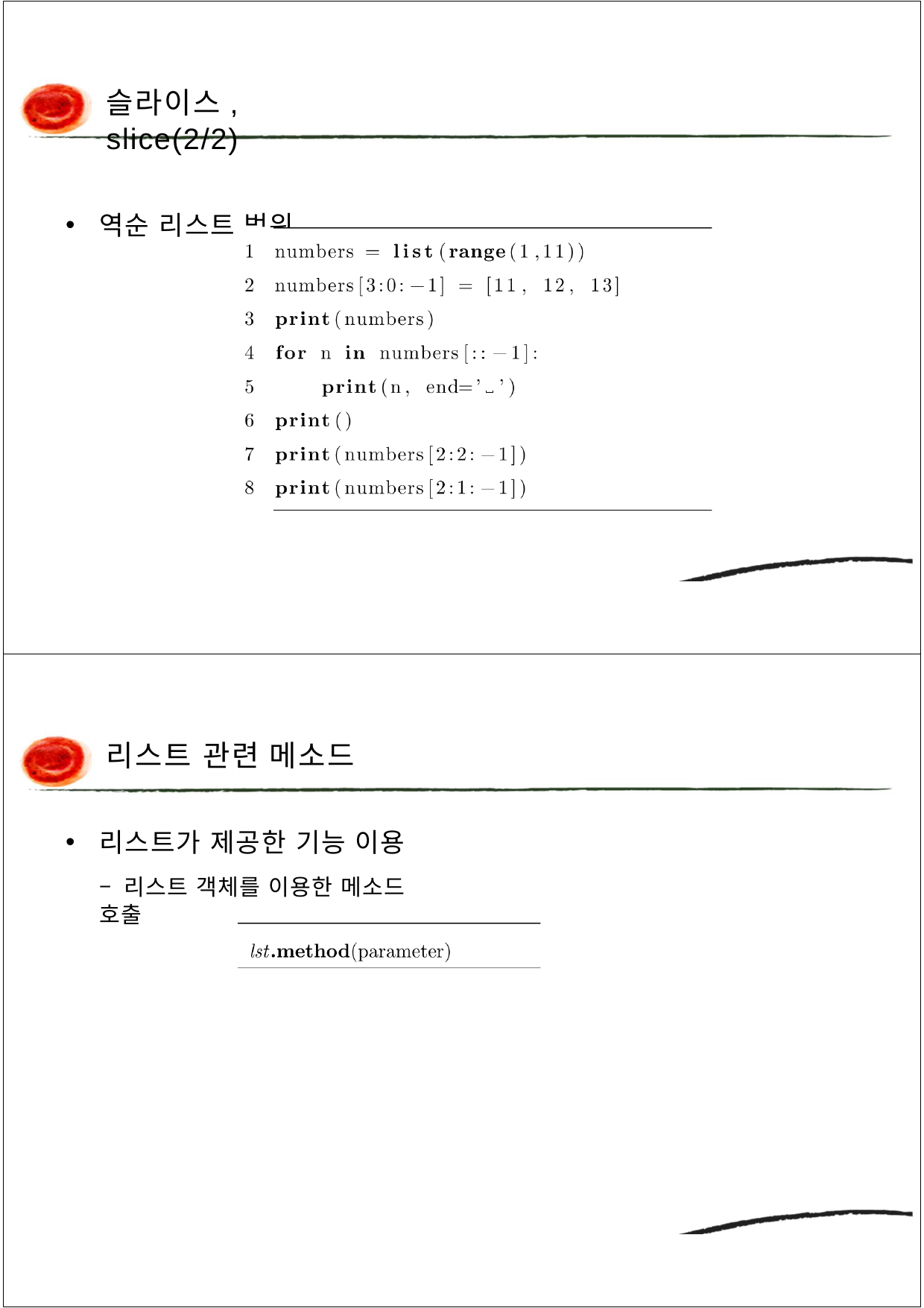

슬라이스, slice(2/2)

역순 리스트 범위

리스트 관련 메소드

리스트가 제공한 기능 이용
– 리스트 객체를 이용한 메소드 호출